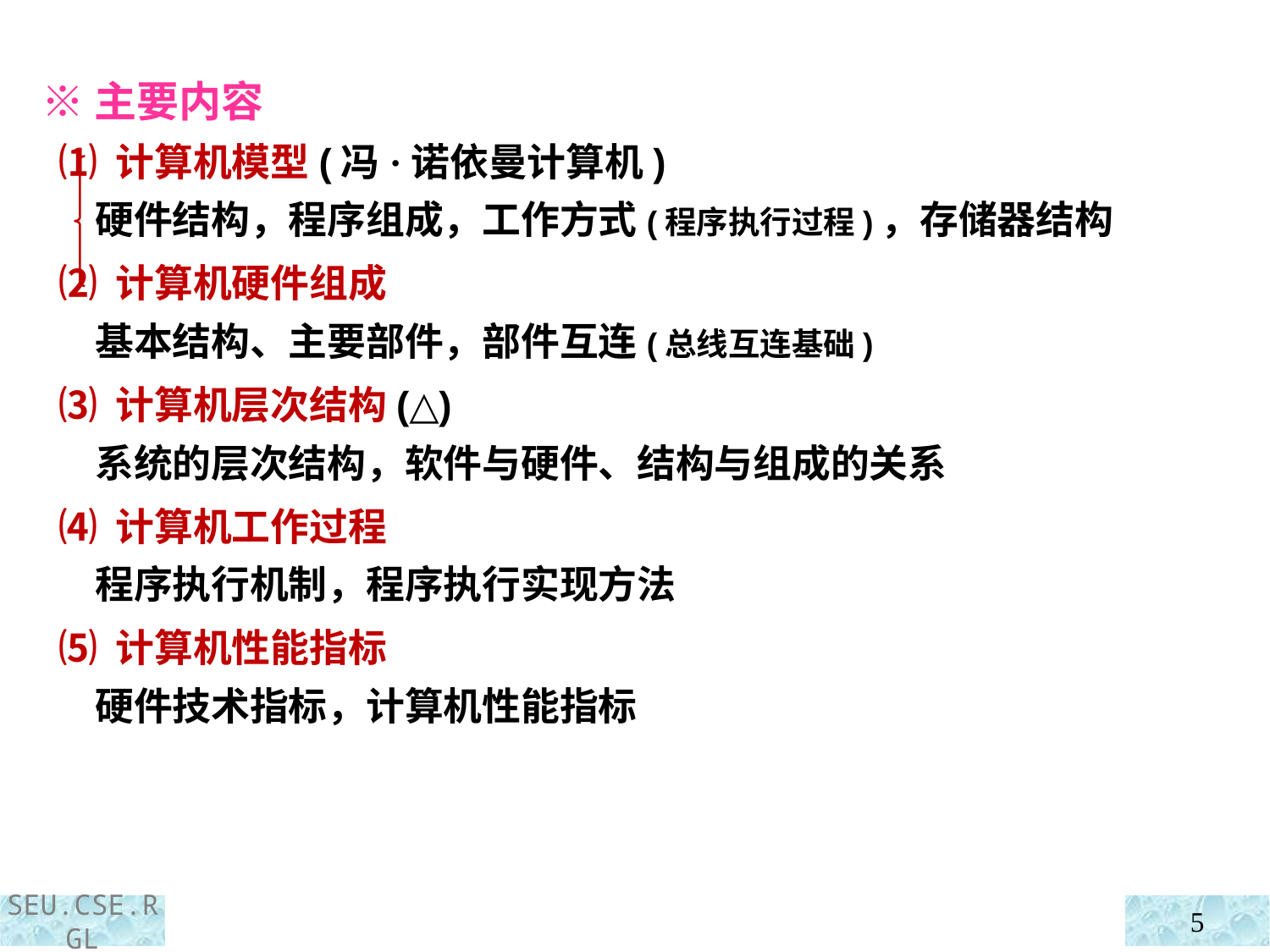

※主要内容
   ⑴ 计算机模型(冯·诺依曼计算机)
      硬件结构，程序组成，工作方式(程序执行过程)，存储器结构
   ⑵ 计算机硬件组成
      基本结构、主要部件，部件互连(总线互连基础)
   ⑶ 计算机层次结构(△)
      系统的层次结构，软件与硬件、结构与组成的关系
   ⑷ 计算机工作过程
      程序执行机制，程序执行实现方法
   ⑸ 计算机性能指标
      硬件技术指标，计算机性能指标

5